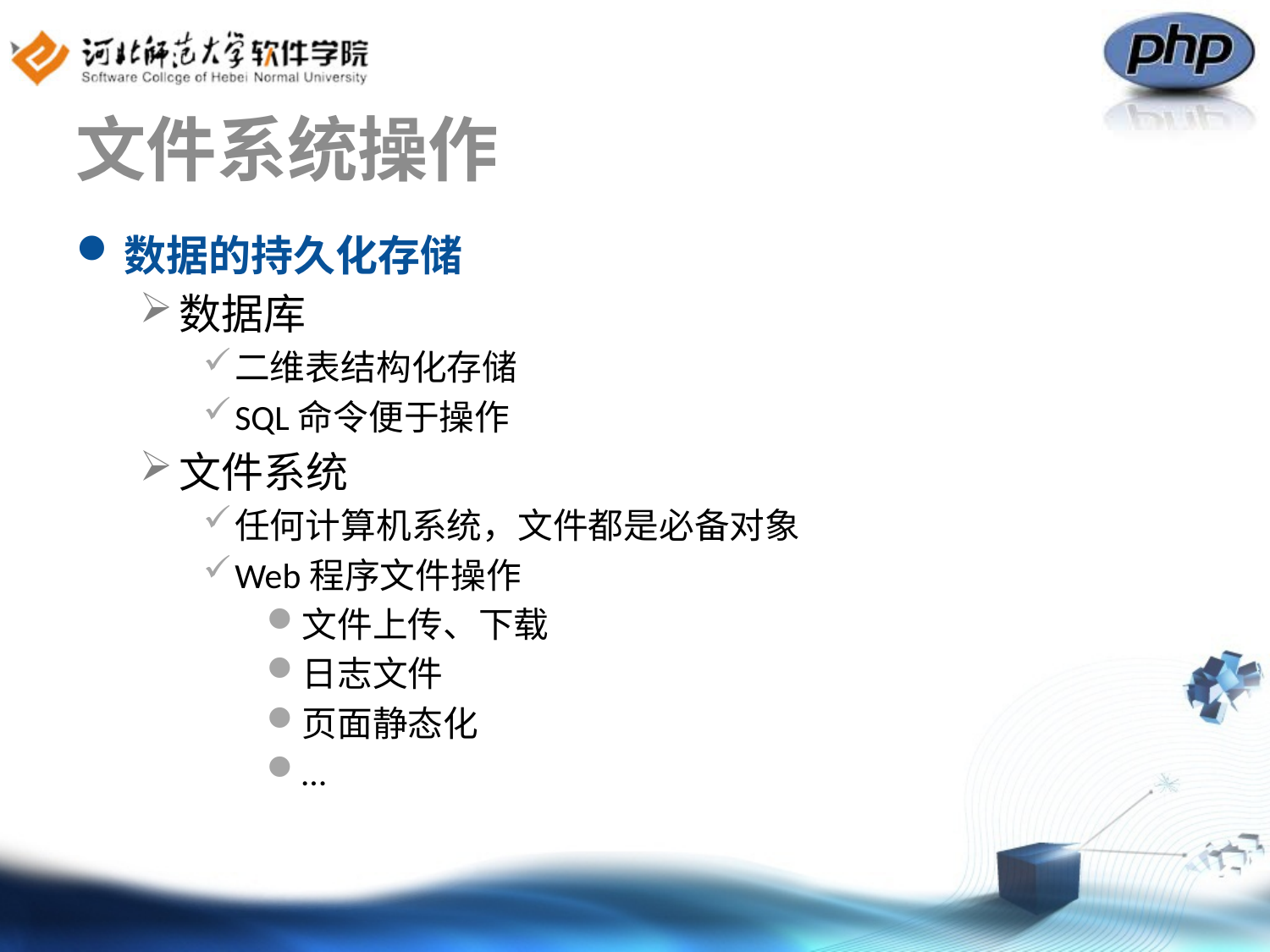

# 文件系统操作
数据的持久化存储
数据库
二维表结构化存储
SQL命令便于操作
文件系统
任何计算机系统，文件都是必备对象
Web程序文件操作
文件上传、下载
日志文件
页面静态化
…